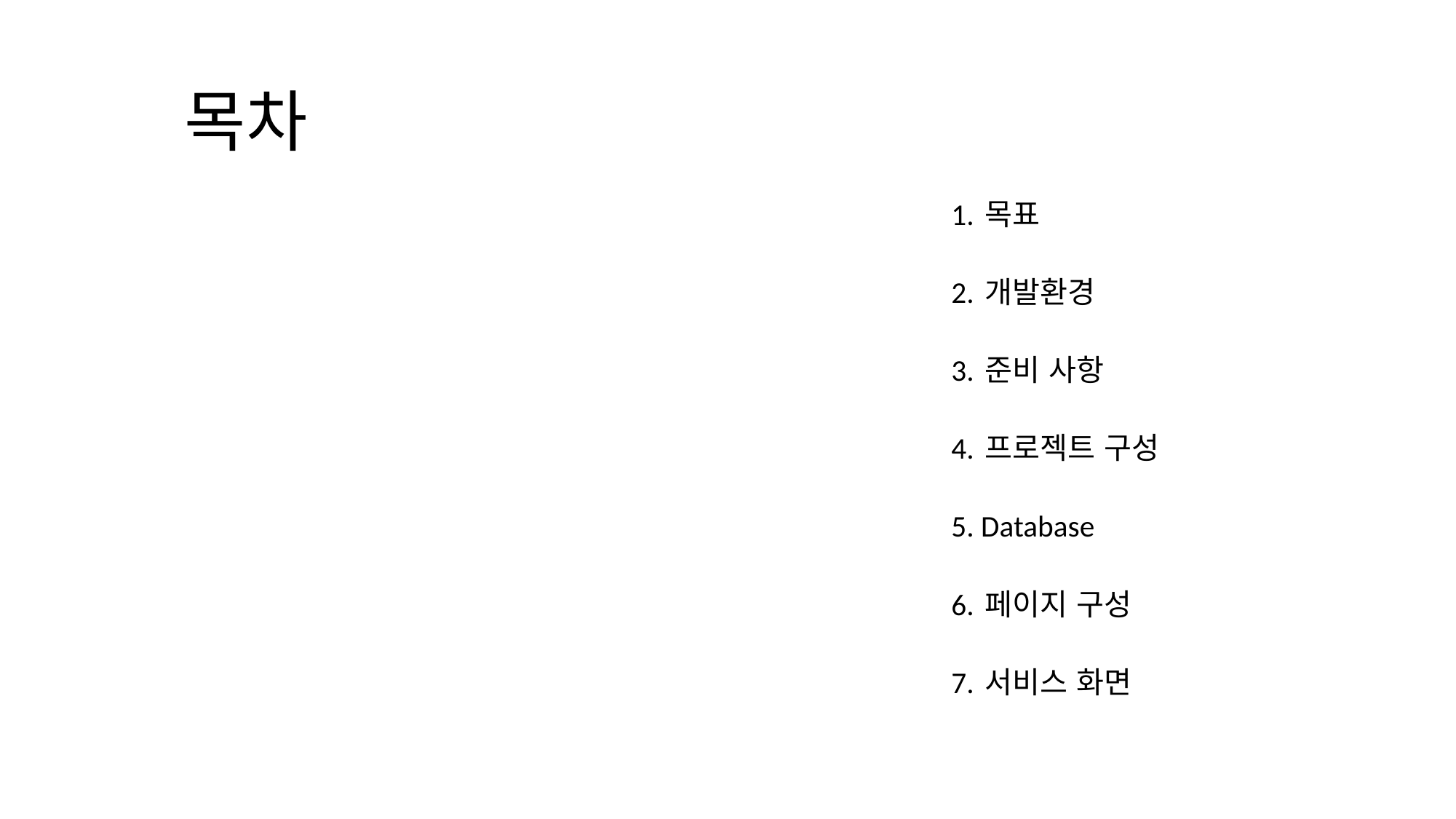

# 목차
1. 목표
2. 개발환경
3. 준비 사항
4. 프로젝트 구성
5. Database
6. 페이지 구성
7. 서비스 화면